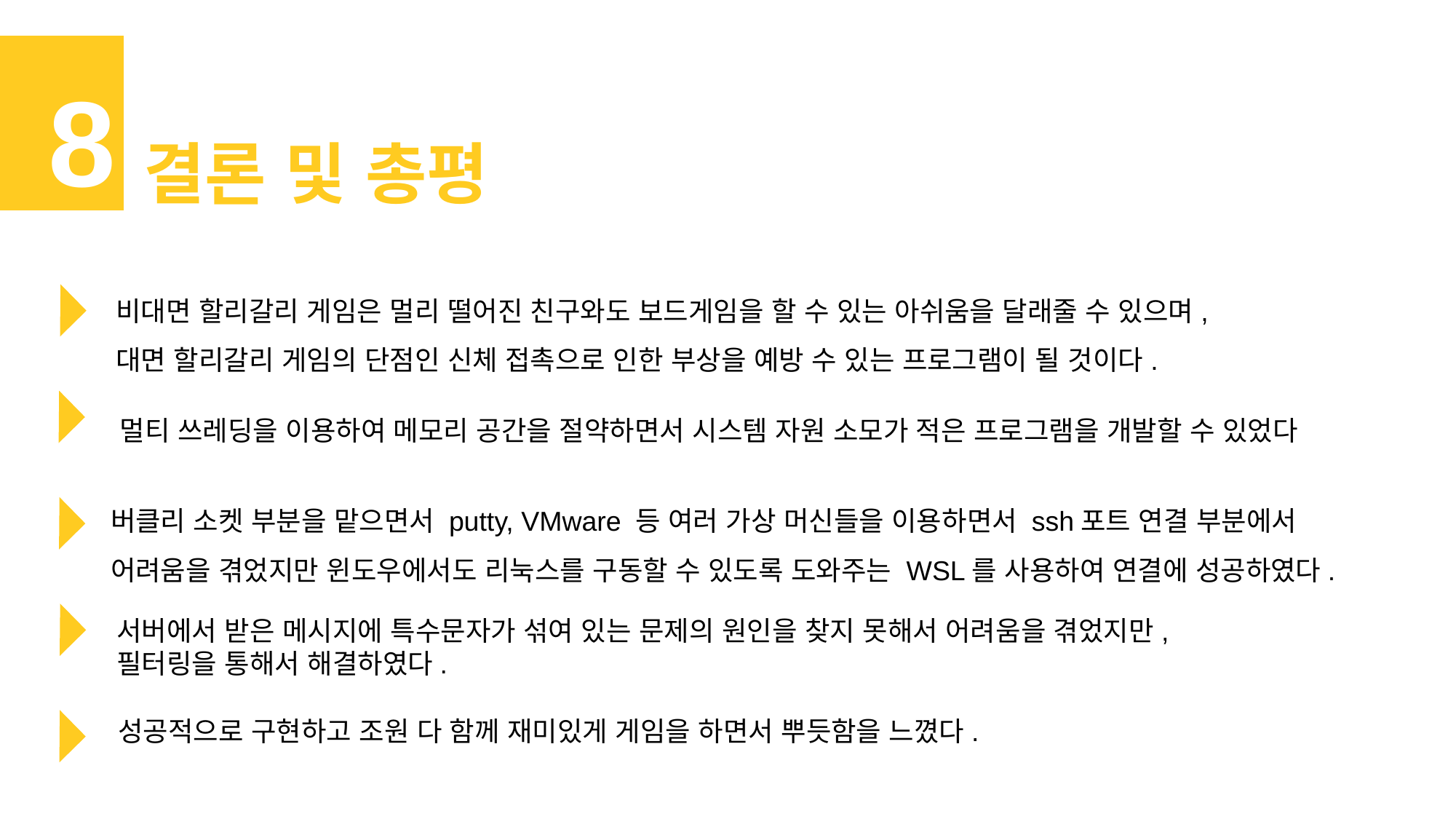

8
결론 및 총평
비대면 할리갈리 게임은 멀리 떨어진 친구와도 보드게임을 할 수 있는 아쉬움을 달래줄 수 있으며,
대면 할리갈리 게임의 단점인 신체 접촉으로 인한 부상을 예방 수 있는 프로그램이 될 것이다.

멀티 쓰레딩을 이용하여 메모리 공간을 절약하면서 시스템 자원 소모가 적은 프로그램을 개발할 수 있었다
버클리 소켓 부분을 맡으면서 putty, VMware 등 여러 가상 머신들을 이용하면서 ssh포트 연결 부분에서
어려움을 겪었지만 윈도우에서도 리눅스를 구동할 수 있도록 도와주는 WSL를 사용하여 연결에 성공하였다.

서버에서 받은 메시지에 특수문자가 섞여 있는 문제의 원인을 찾지 못해서 어려움을 겪었지만,
필터링을 통해서 해결하였다.

성공적으로 구현하고 조원 다 함께 재미있게 게임을 하면서 뿌듯함을 느꼈다.